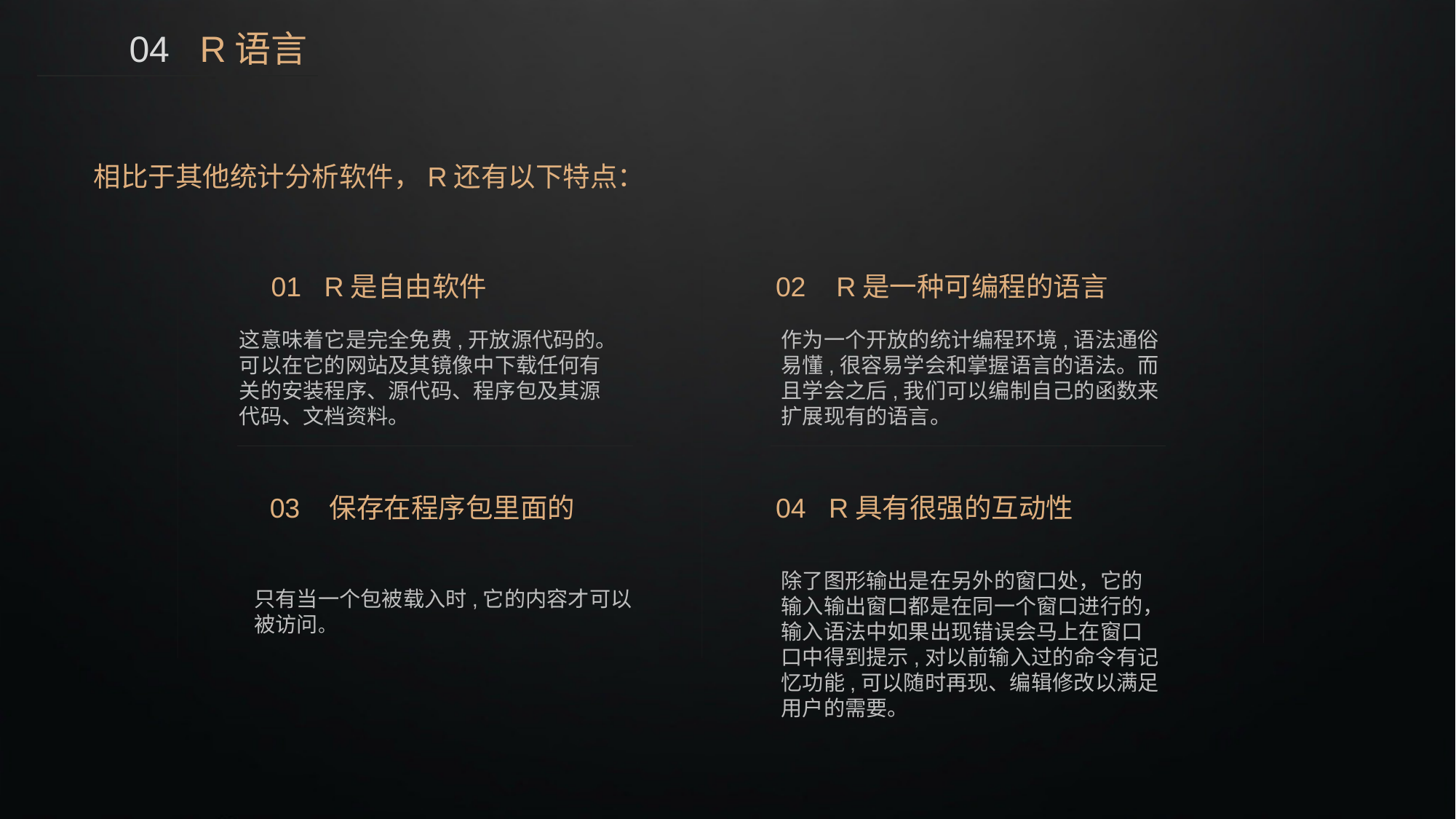

04   R语言
相比于其他统计分析软件，R还有以下特点：
01   R是自由软件
02    R是一种可编程的语言
这意味着它是完全免费,开放源代码的。可以在它的网站及其镜像中下载任何有关的安装程序、源代码、程序包及其源代码、文档资料。
作为一个开放的统计编程环境,语法通俗易懂,很容易学会和掌握语言的语法。而且学会之后,我们可以编制自己的函数来扩展现有的语言。
03   保存在程序包里面的
04   R具有很强的互动性
除了图形输出是在另外的窗口处，它的输入输出窗口都是在同一个窗口进行的，输入语法中如果出现错误会马上在窗口口中得到提示,对以前输入过的命令有记忆功能,可以随时再现、编辑修改以满足用户的需要。
只有当一个包被载入时,它的内容才可以被访问。